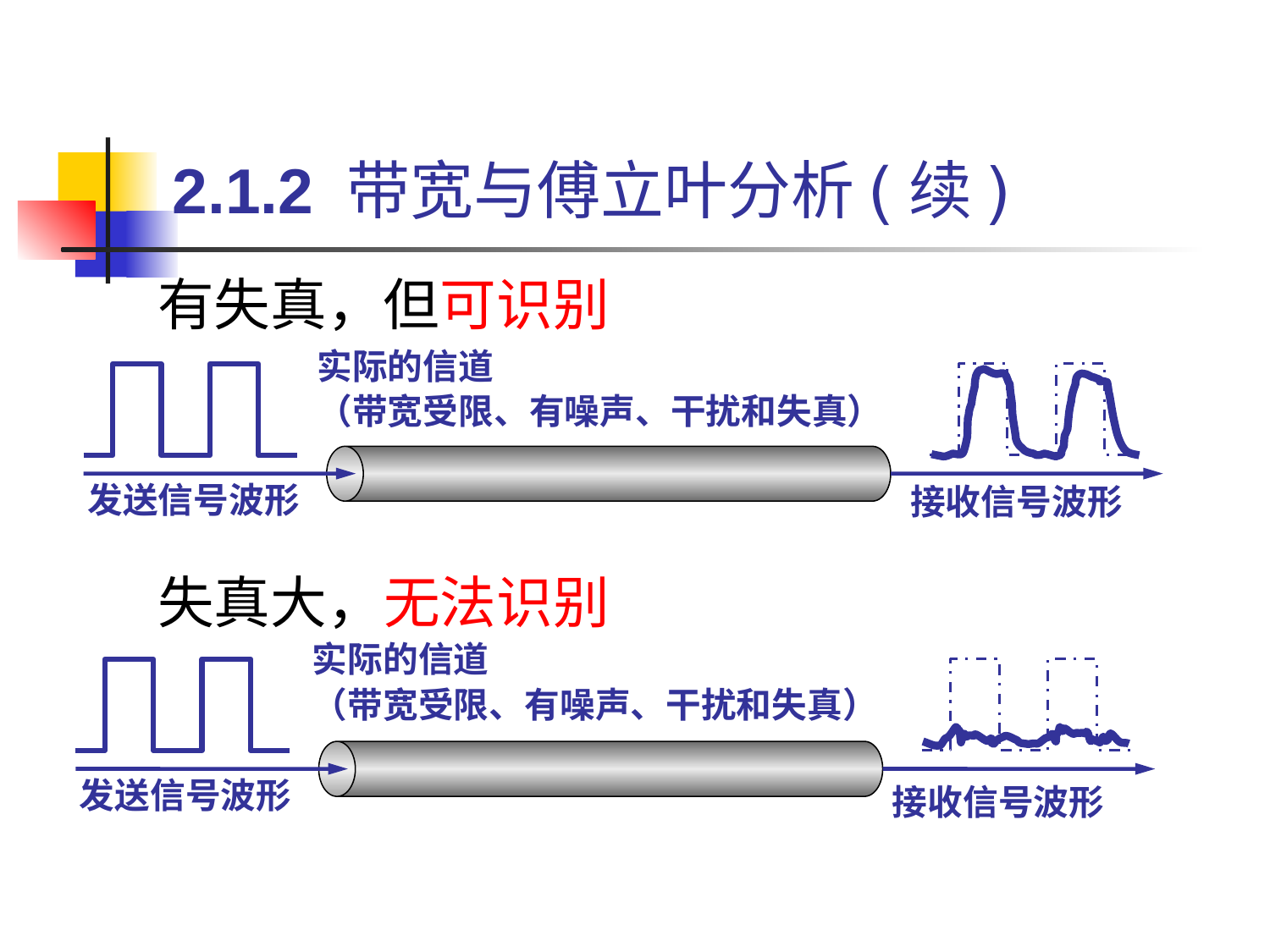

# 2.1.2 带宽与傅立叶分析(续)

有失真，但可识别

失真大，无法识别
实际的信道
（带宽受限、有噪声、干扰和失真）

发送信号波形
接收信号波形

实际的信道
（带宽受限、有噪声、干扰和失真）

发送信号波形
接收信号波形